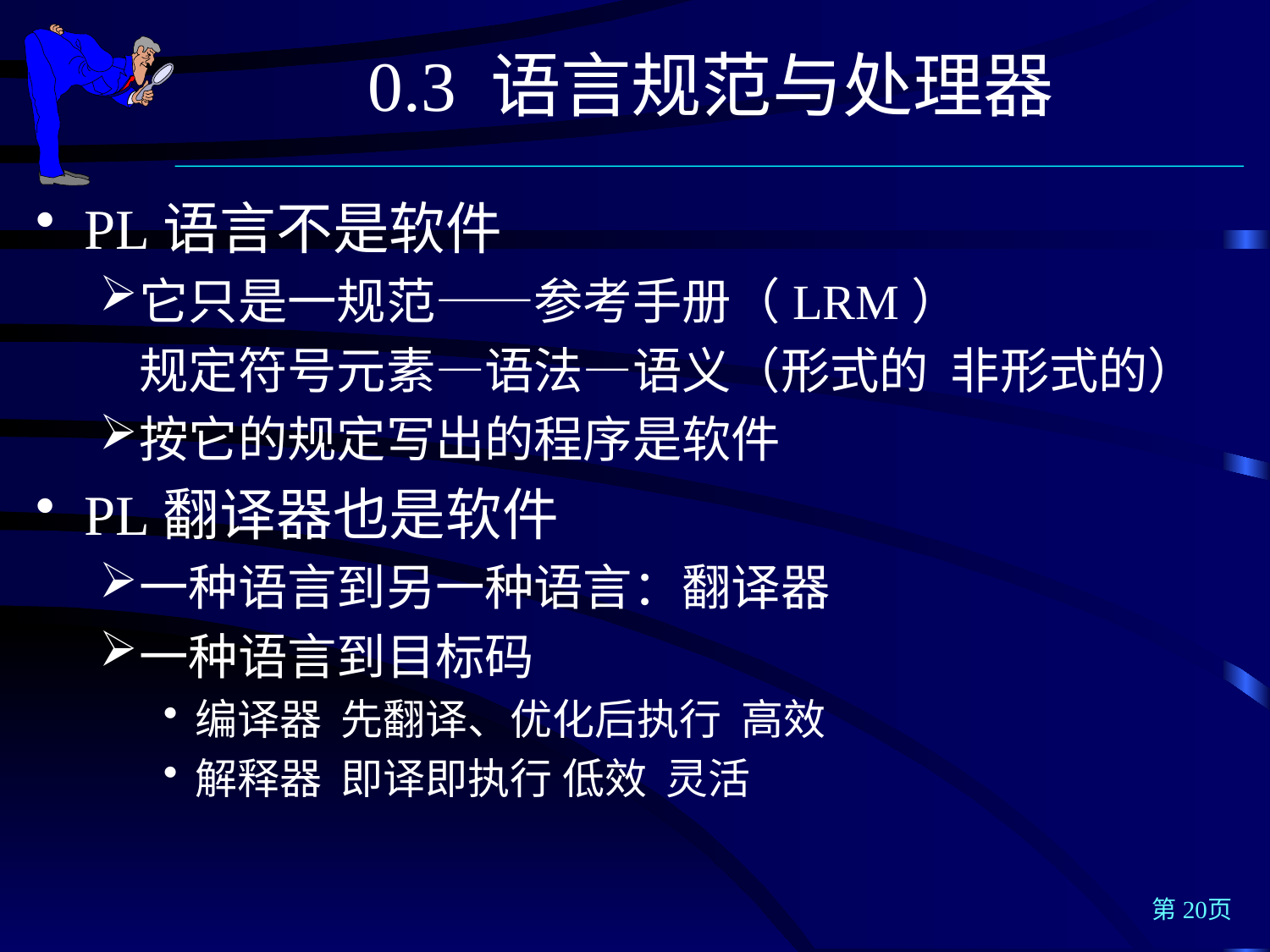

0.3 语言规范与处理器
PL语言不是软件
它只是一规范——参考手册（LRM）
	规定符号元素—语法—语义（形式的  非形式的）
按它的规定写出的程序是软件
PL翻译器也是软件
一种语言到另一种语言：翻译器
一种语言到目标码
编译器  先翻译、优化后执行  高效
解释器  即译即执行 低效  灵活
第20页